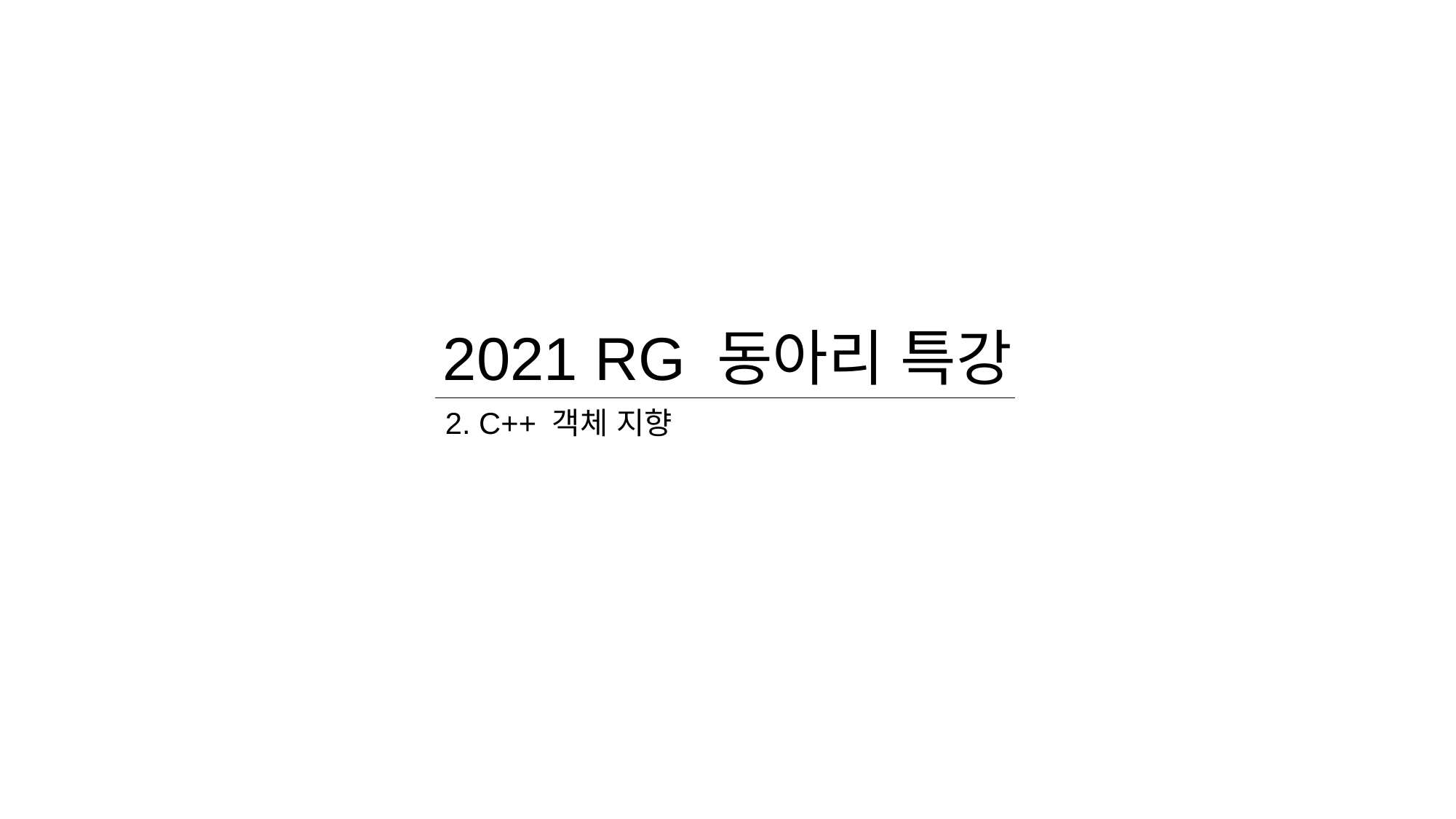

2021 RG 동아리 특강
2. C++ 객체 지향